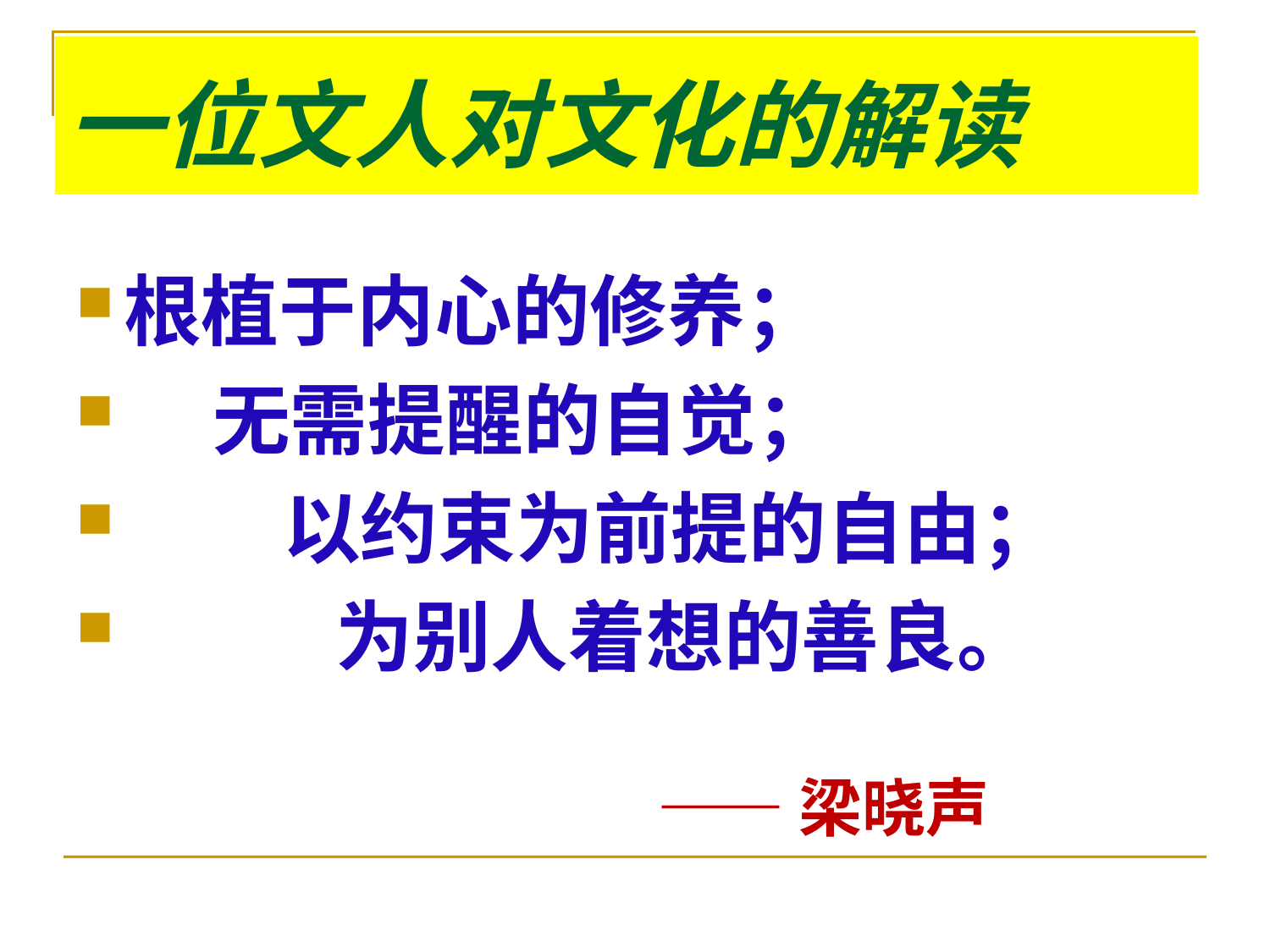

# 一位文人对文化的解读
根植于内心的修养；
    无需提醒的自觉；
        以约束为前提的自由；
           为别人着想的善良。

                                                 ——梁晓声

12